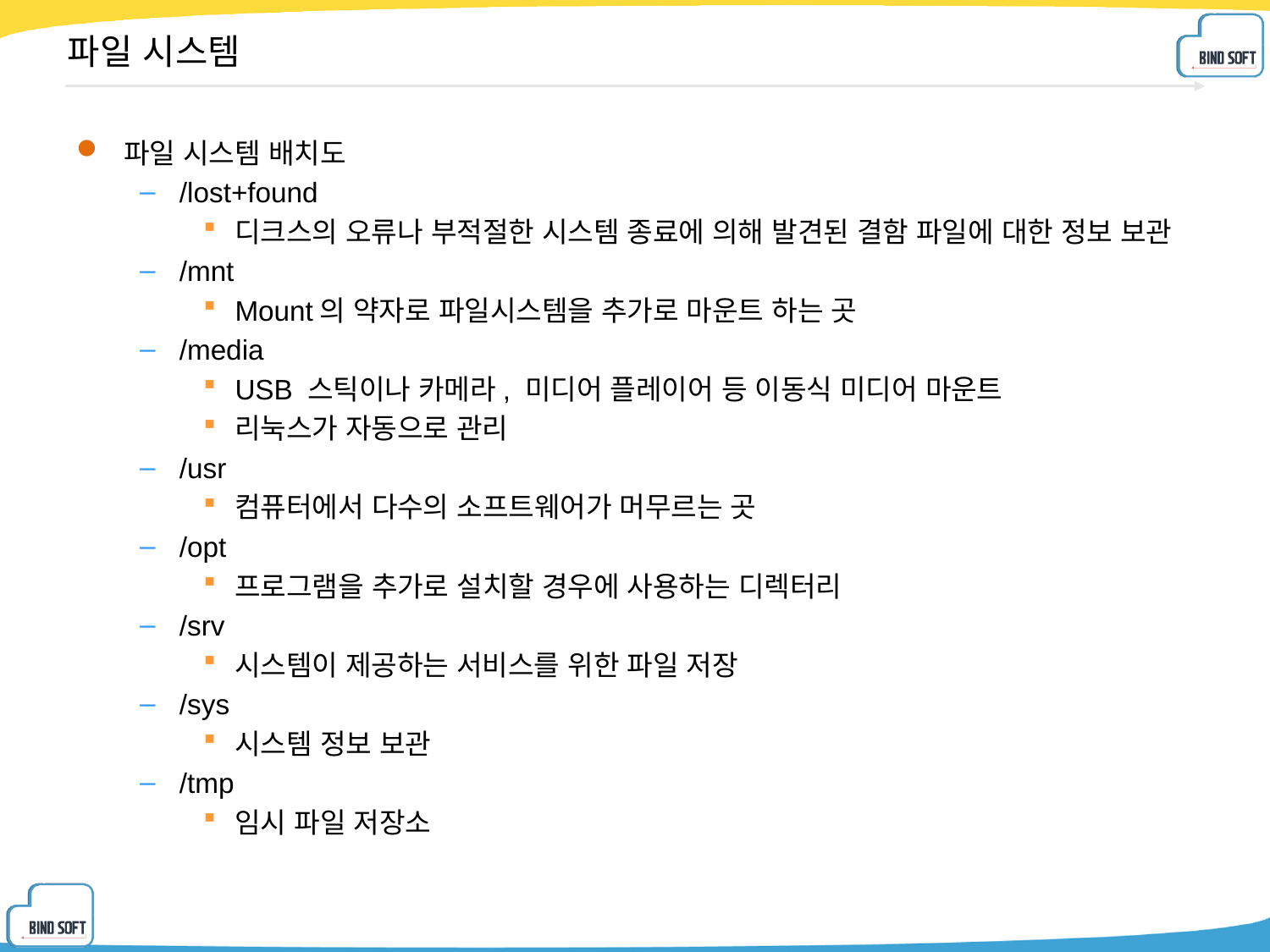

# 파일 시스템
파일 시스템 배치도
/lost+found
디크스의 오류나 부적절한 시스템 종료에 의해 발견된 결함 파일에 대한 정보 보관
/mnt
Mount의 약자로 파일시스템을 추가로 마운트 하는 곳
/media
USB 스틱이나 카메라, 미디어 플레이어 등 이동식 미디어 마운트
리눅스가 자동으로 관리
/usr
컴퓨터에서 다수의 소프트웨어가 머무르는 곳
/opt
프로그램을 추가로 설치할 경우에 사용하는 디렉터리
/srv
시스템이 제공하는 서비스를 위한 파일 저장
/sys
시스템 정보 보관
/tmp
임시 파일 저장소